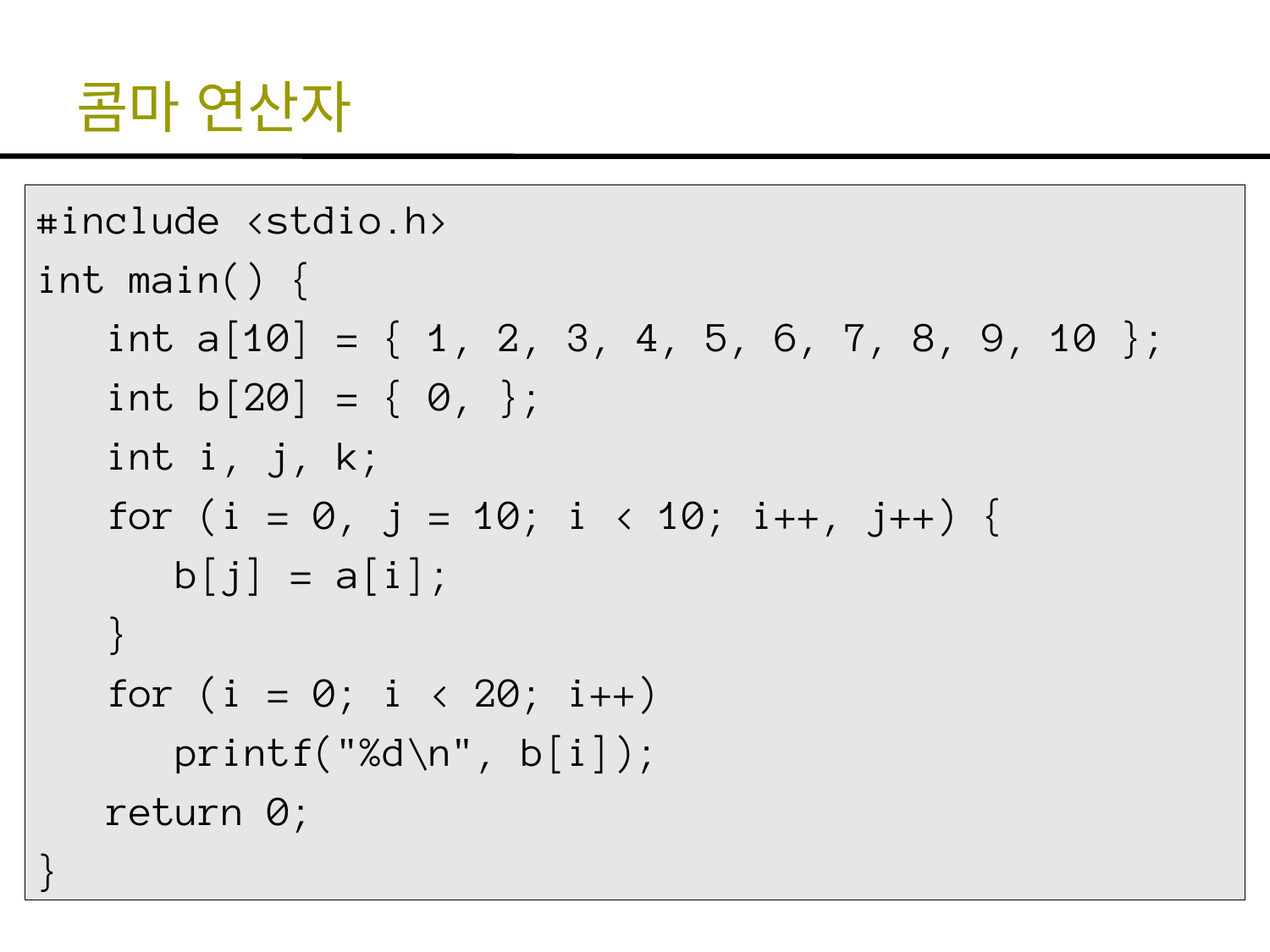

# 콤마 연산자

#include <stdio.h>
int main() {
   int a[10] = { 1, 2, 3, 4, 5, 6, 7, 8, 9, 10 };
   int b[20] = { 0, };
   int i, j, k;
   for (i = 0, j = 10; i < 10; i++, j++) {
      b[j] = a[i];
   }
   for (i = 0; i < 20; i++)
      printf("%d\n", b[i]);
   return 0;
}